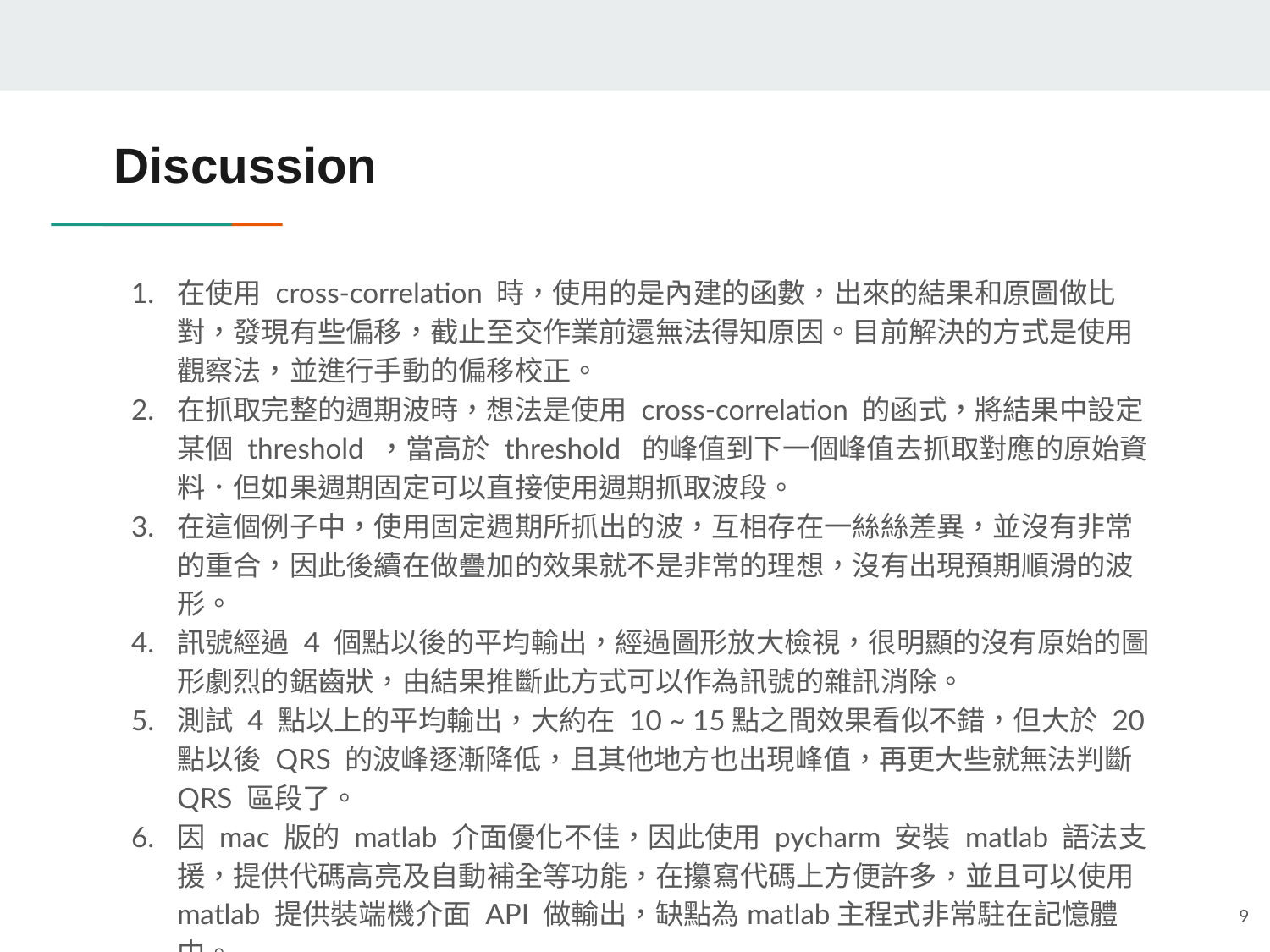

# Discussion
在使用 cross-correlation 時，使用的是內建的函數，出來的結果和原圖做比對，發現有些偏移，截止至交作業前還無法得知原因。目前解決的方式是使用觀察法，並進行手動的偏移校正。
在抓取完整的週期波時，想法是使用 cross-correlation 的函式，將結果中設定某個 threshold ，當高於 threshold  的峰值到下一個峰值去抓取對應的原始資料．但如果週期固定可以直接使用週期抓取波段。
在這個例子中，使用固定週期所抓出的波，互相存在一絲絲差異，並沒有非常的重合，因此後續在做疊加的效果就不是非常的理想，沒有出現預期順滑的波形。
訊號經過 4 個點以後的平均輸出，經過圖形放大檢視，很明顯的沒有原始的圖形劇烈的鋸齒狀，由結果推斷此方式可以作為訊號的雜訊消除。
測試 4 點以上的平均輸出，大約在 10 ~ 15點之間效果看似不錯，但大於 20 點以後 QRS 的波峰逐漸降低，且其他地方也出現峰值，再更大些就無法判斷 QRS 區段了。
因 mac 版的 matlab 介面優化不佳，因此使用 pycharm 安裝 matlab 語法支援，提供代碼高亮及自動補全等功能，在攥寫代碼上方便許多，並且可以使用 matlab 提供裝端機介面 API 做輸出，缺點為matlab主程式非常駐在記憶體中。
9